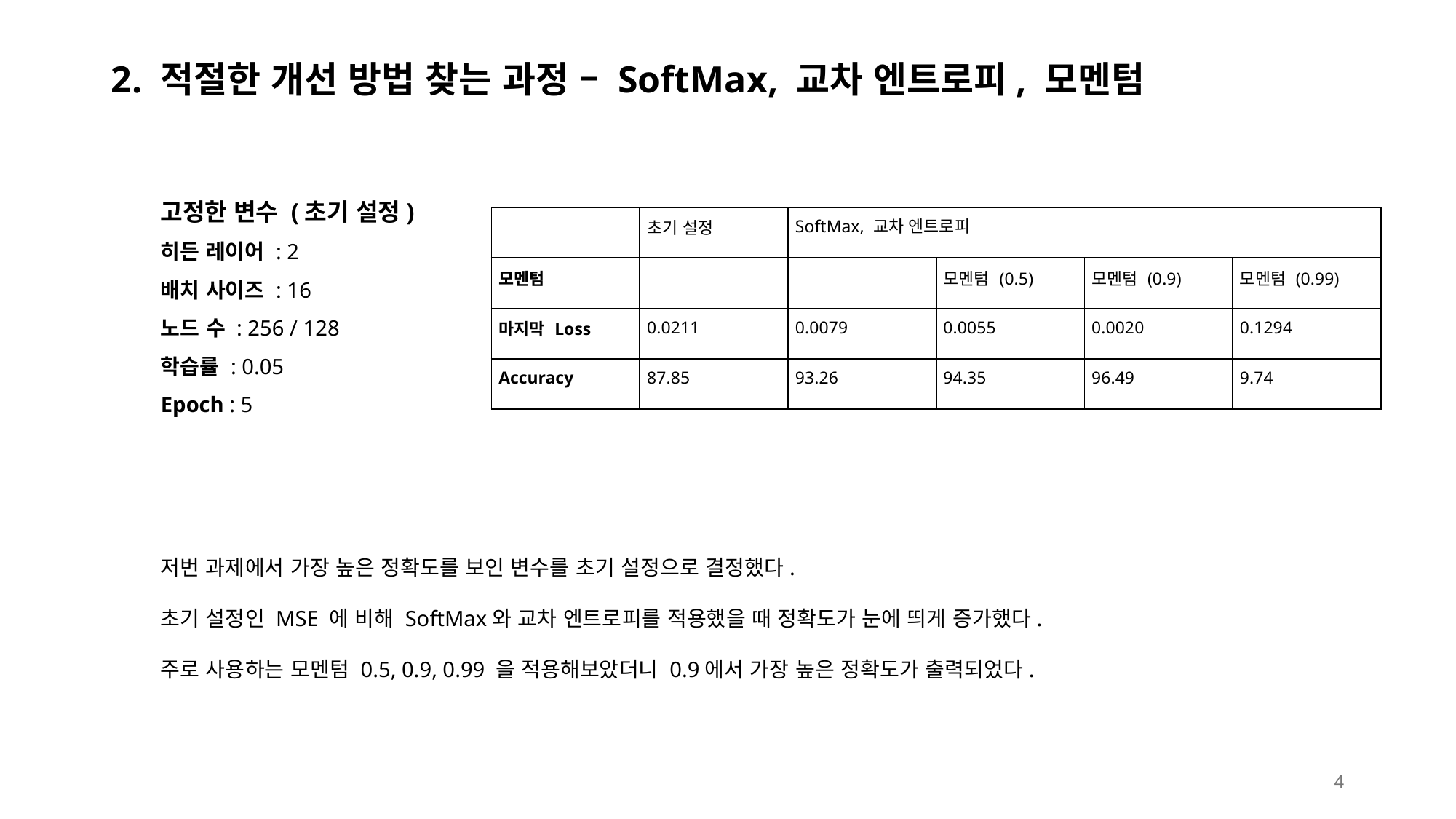

# 2. 적절한 개선 방법 찾는 과정 – SoftMax, 교차 엔트로피, 모멘텀
고정한 변수 (초기 설정)
히든 레이어 : 2
배치 사이즈 : 16
노드 수 : 256 / 128
학습률 : 0.05
Epoch : 5
|  | 초기 설정 | SoftMax, 교차 엔트로피 |  |  |  |
| --- | --- | --- | --- | --- | --- |
| 모멘텀 |  |  | 모멘텀 (0.5) | 모멘텀 (0.9) | 모멘텀 (0.99) |
| 마지막 Loss | 0.0211 | 0.0079 | 0.0055 | 0.0020 | 0.1294 |
| Accuracy | 87.85 | 93.26 | 94.35 | 96.49 | 9.74 |
저번 과제에서 가장 높은 정확도를 보인 변수를 초기 설정으로 결정했다.

초기 설정인 MSE 에 비해 SoftMax와 교차 엔트로피를 적용했을 때 정확도가 눈에 띄게 증가했다.

주로 사용하는 모멘텀 0.5, 0.9, 0.99 을 적용해보았더니 0.9에서 가장 높은 정확도가 출력되었다.
4